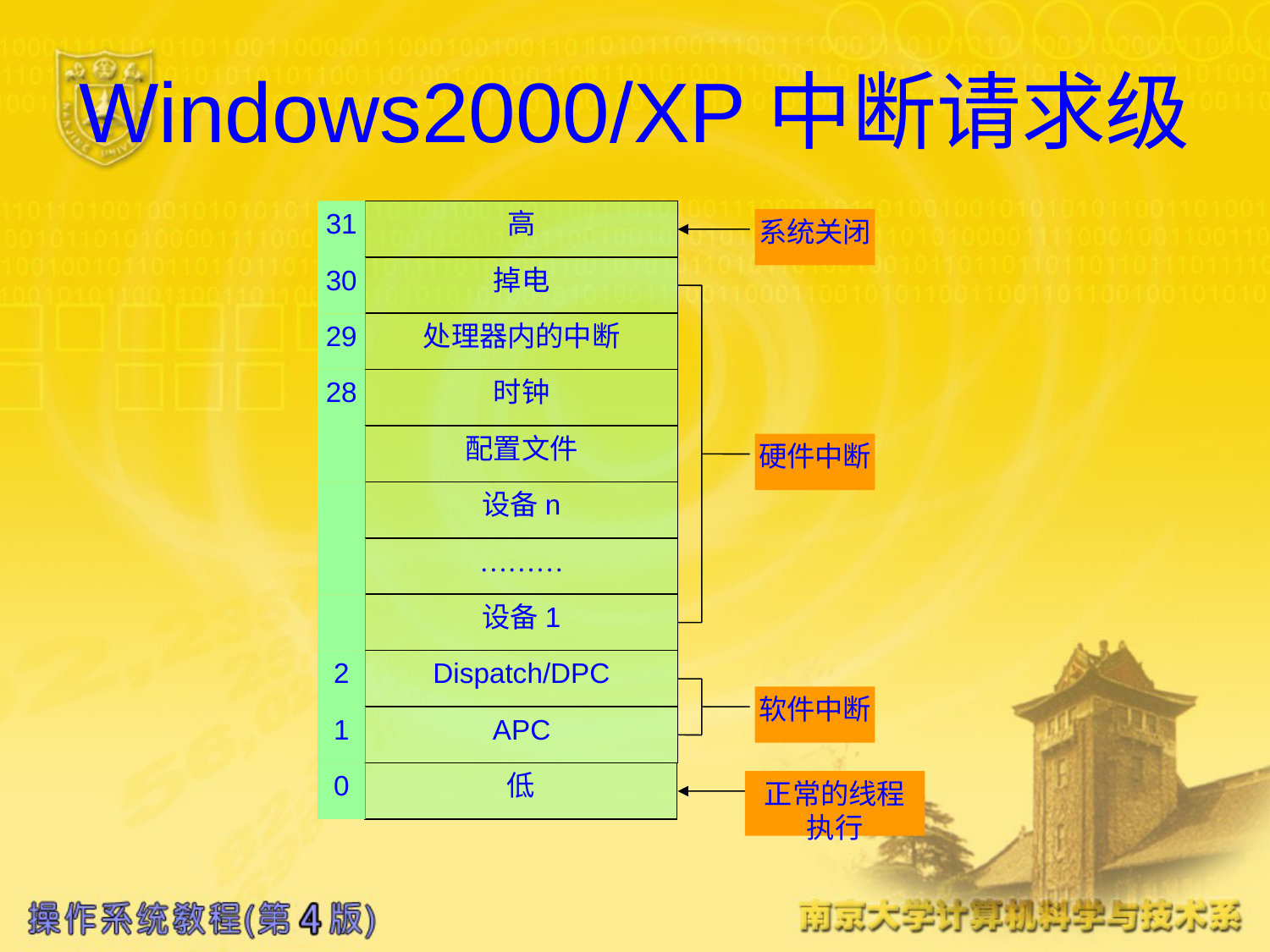

# Windows2000/XP中断请求级

31
高
系统关闭

30
掉电

29
处理器内的中断
28
时钟

配置文件
硬件中断

设备n

………

设备1

2
Dispatch/DPC

软件中断
1
APC

0
低
正常的线程
执行